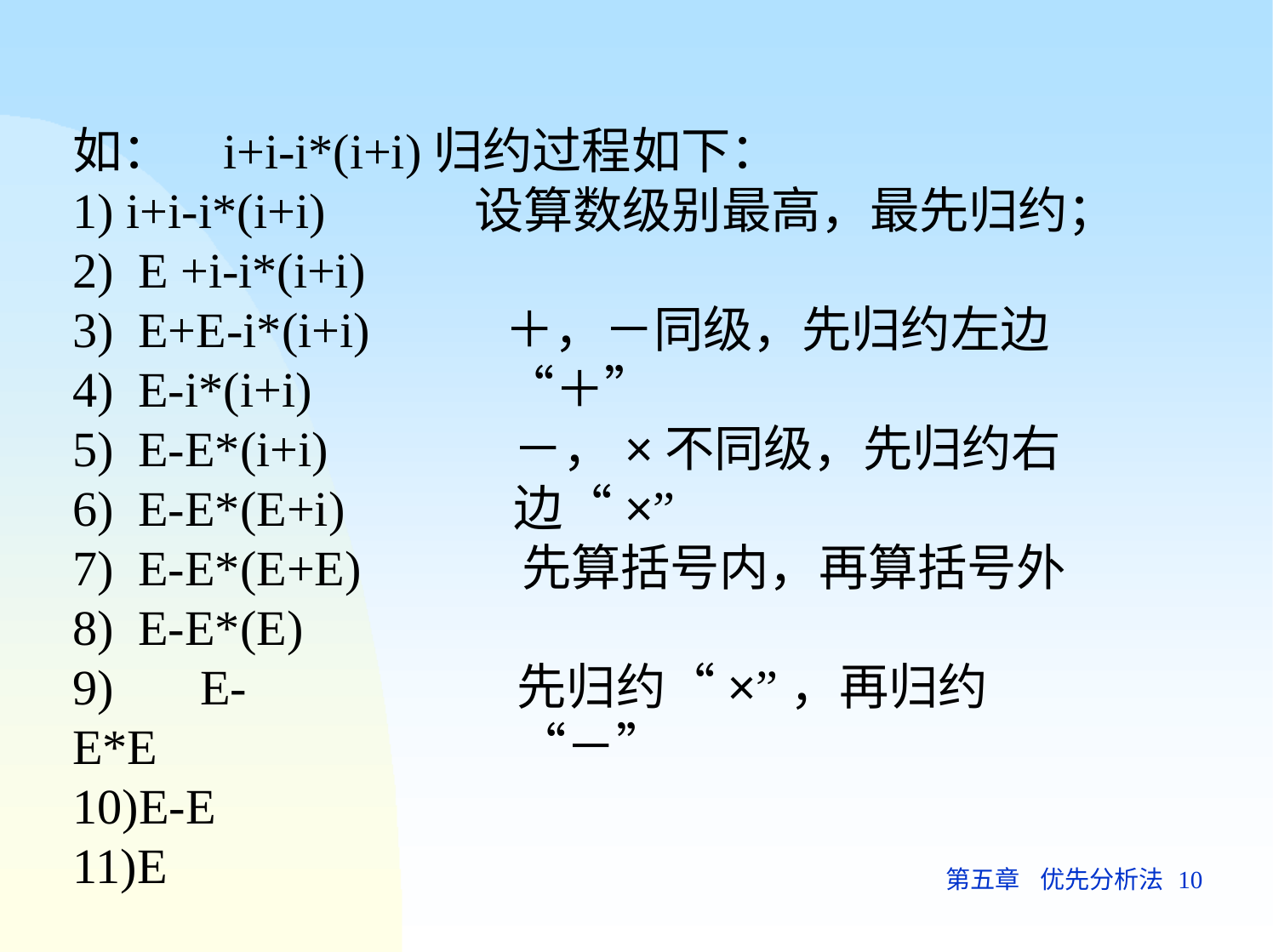

如：	i+i-i*(i+i)归约过程如下：
1) i+i-i*(i+i)	设算数级别最高，最先归约；
2)	E +i-i*(i+i)
3)	E+E-i*(i+i)
4)	E-i*(i+i)
5)	E-E*(i+i)
6)	E-E*(E+i)
7)	E-E*(E+E)
8)	E-E*(E)
9)	E-E*E  10)E-E  11)E
＋，－同级，先归约左边“＋”
－，×不同级，先归约右边“×”
先算括号内，再算括号外
先归约“×”，再归约“－”
第五章	优先分析法 10